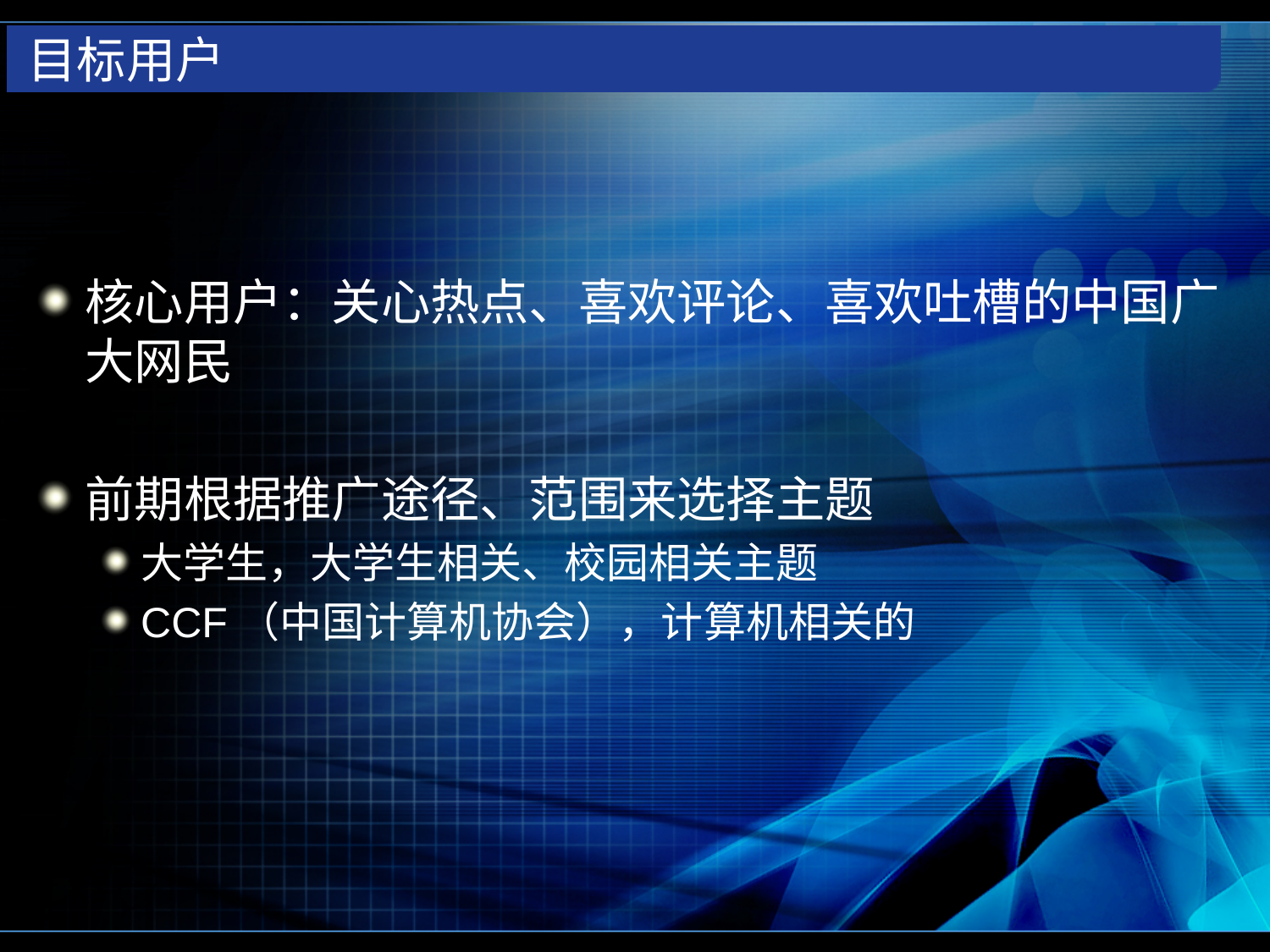

# 目标用户

核心用户：关心热点、喜欢评论、喜欢吐槽的中国广大网民

前期根据推广途径、范围来选择主题
大学生，大学生相关、校园相关主题
CCF（中国计算机协会），计算机相关的